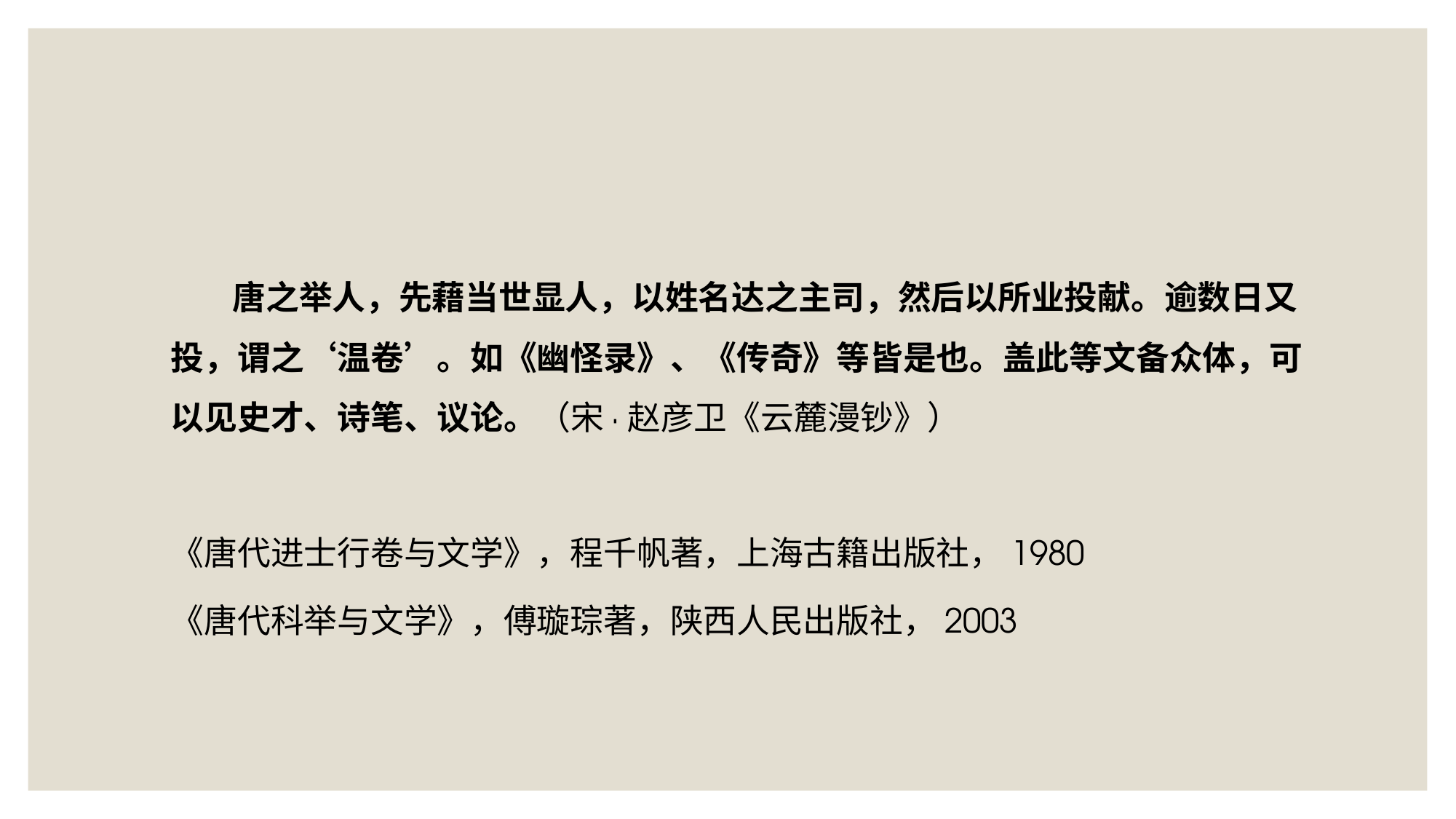

#
       唐之举人，先藉当世显人，以姓名达之主司，然后以所业投献。逾数日又投，谓之‘温卷’。如《幽怪录》、《传奇》等皆是也。盖此等文备众体，可以见史才、诗笔、议论。（宋·赵彦卫《云麓漫钞》）

《唐代进士行卷与文学》，程千帆著，上海古籍出版社，1980
《唐代科举与文学》，傅璇琮著，陕西人民出版社，2003